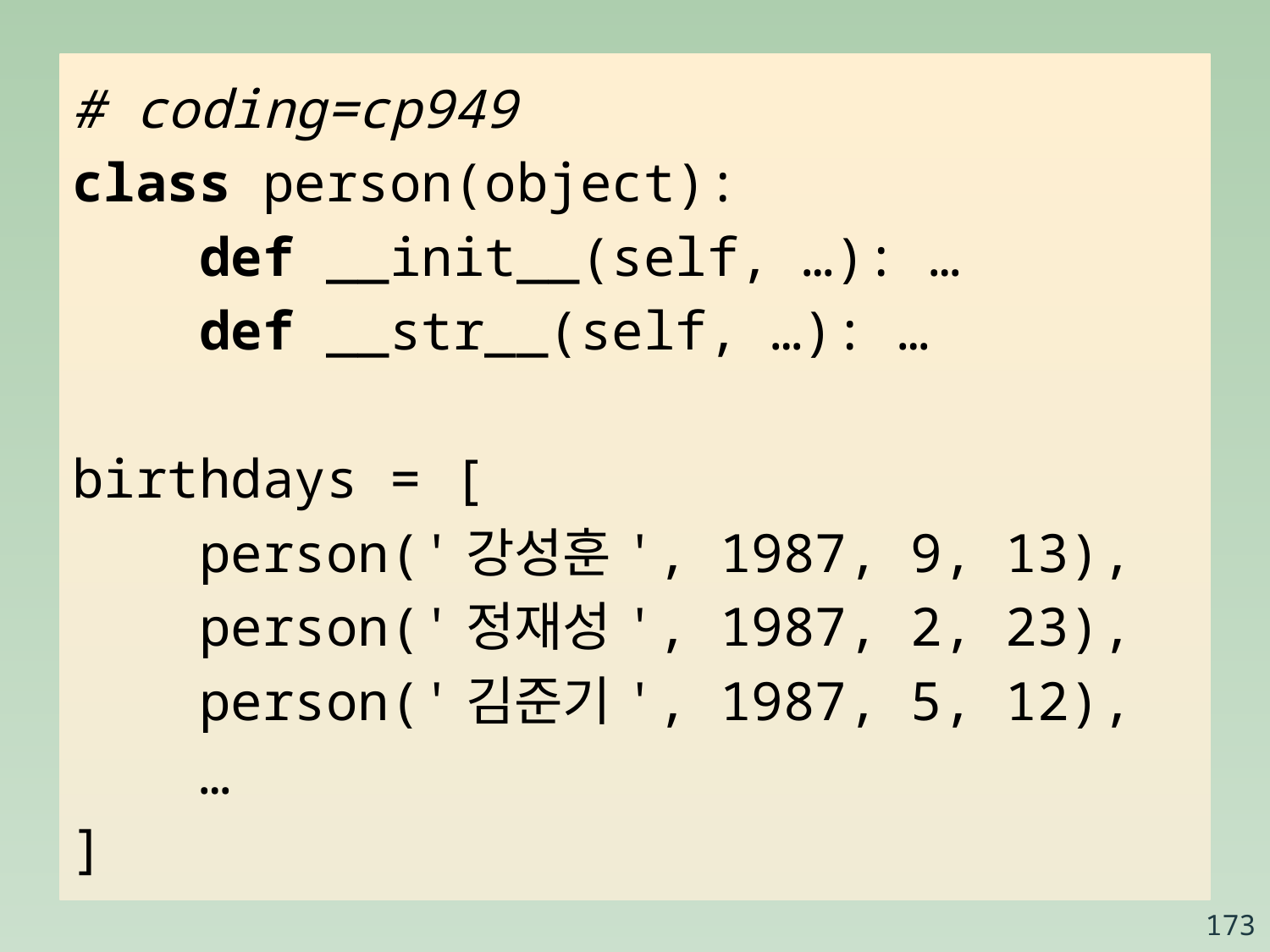

# coding=cp949
class person(object):
    def __init__(self, …): …
    def __str__(self, …): …

birthdays = [
    person('강성훈', 1987, 9, 13),
    person('정재성', 1987, 2, 23),
    person('김준기', 1987, 5, 12),
    …
]
173